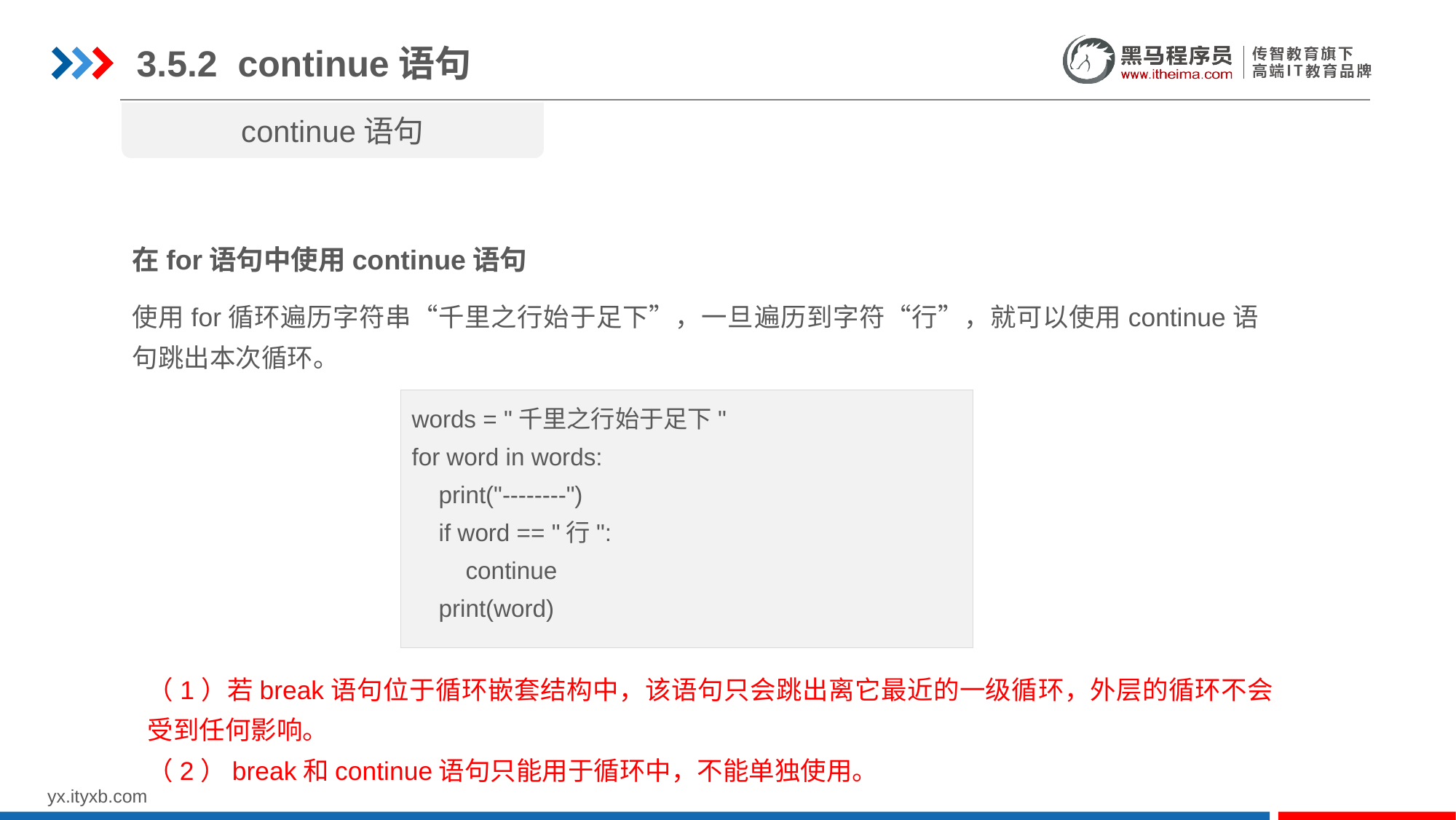

3.5.2  continue语句

continue语句
在for语句中使用continue语句
使用for循环遍历字符串“千里之行始于足下”，一旦遍历到字符“行”，就可以使用continue语句跳出本次循环。
words = "千里之行始于足下"
for word in words:
    print("--------")
    if word == "行":
        continue
    print(word)
（1）若break语句位于循环嵌套结构中，该语句只会跳出离它最近的一级循环，外层的循环不会受到任何影响。
（2）break和continue语句只能用于循环中，不能单独使用。